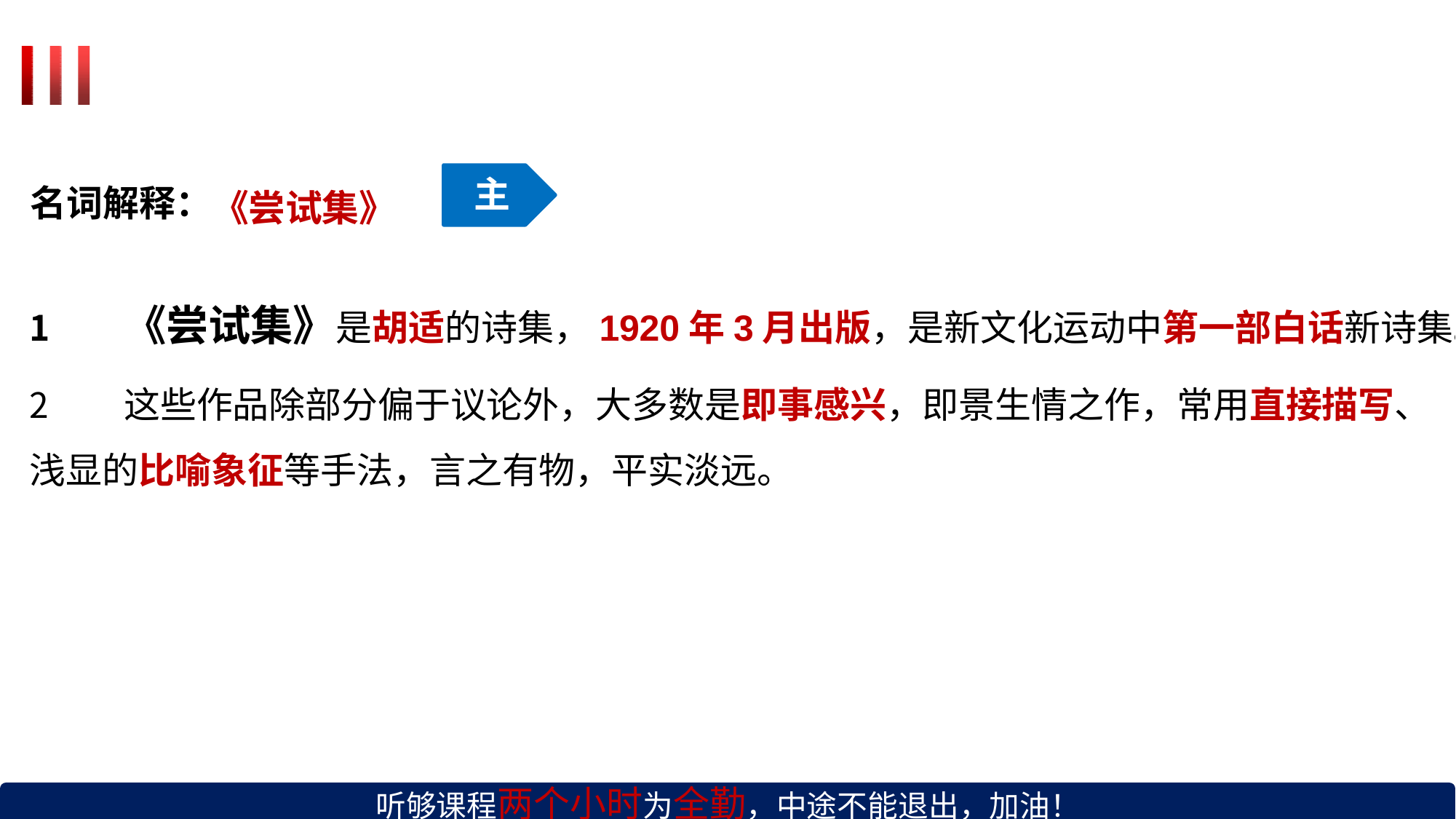

# 名词解释：《尝试集》

主
《尝试集》是胡适的诗集，1920年3月出版，是新文化运动中第一部白话新诗集。
这些作品除部分偏于议论外，大多数是即事感兴，即景生情之作，常用直接描写、
浅显的比喻象征等手法，言之有物，平实淡远。
108

听够课程两个小时为全勤，中途不能退出，加油！